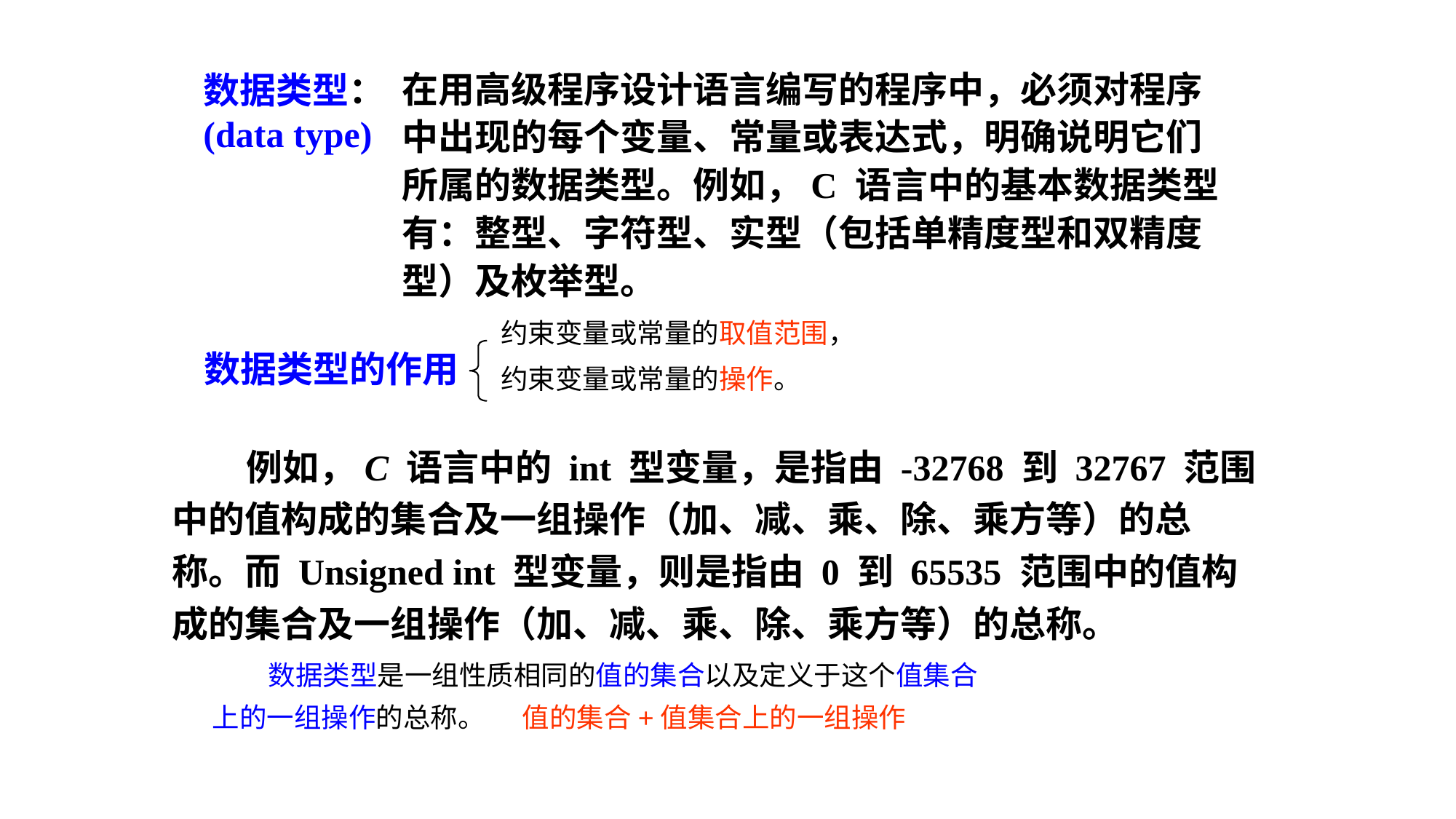

在用高级程序设计语言编写的程序中，必须对程序
中出现的每个变量、常量或表达式，明确说明它们
所属的数据类型。例如，C 语言中的基本数据类型
有：整型、字符型、实型（包括单精度型和双精度
型）及枚举型。
数据类型：
(data type)
约束变量或常量的取值范围，
约束变量或常量的操作。
数据类型的作用

        例如，C 语言中的 int 型变量，是指由 -32768 到 32767 范围
中的值构成的集合及一组操作（加、减、乘、除、乘方等）的总
称。而 Unsigned int 型变量，则是指由 0 到 65535 范围中的值构
成的集合及一组操作（加、减、乘、除、乘方等）的总称。
        数据类型是一组性质相同的值的集合以及定义于这个值集合
上的一组操作的总称。      值的集合+值集合上的一组操作